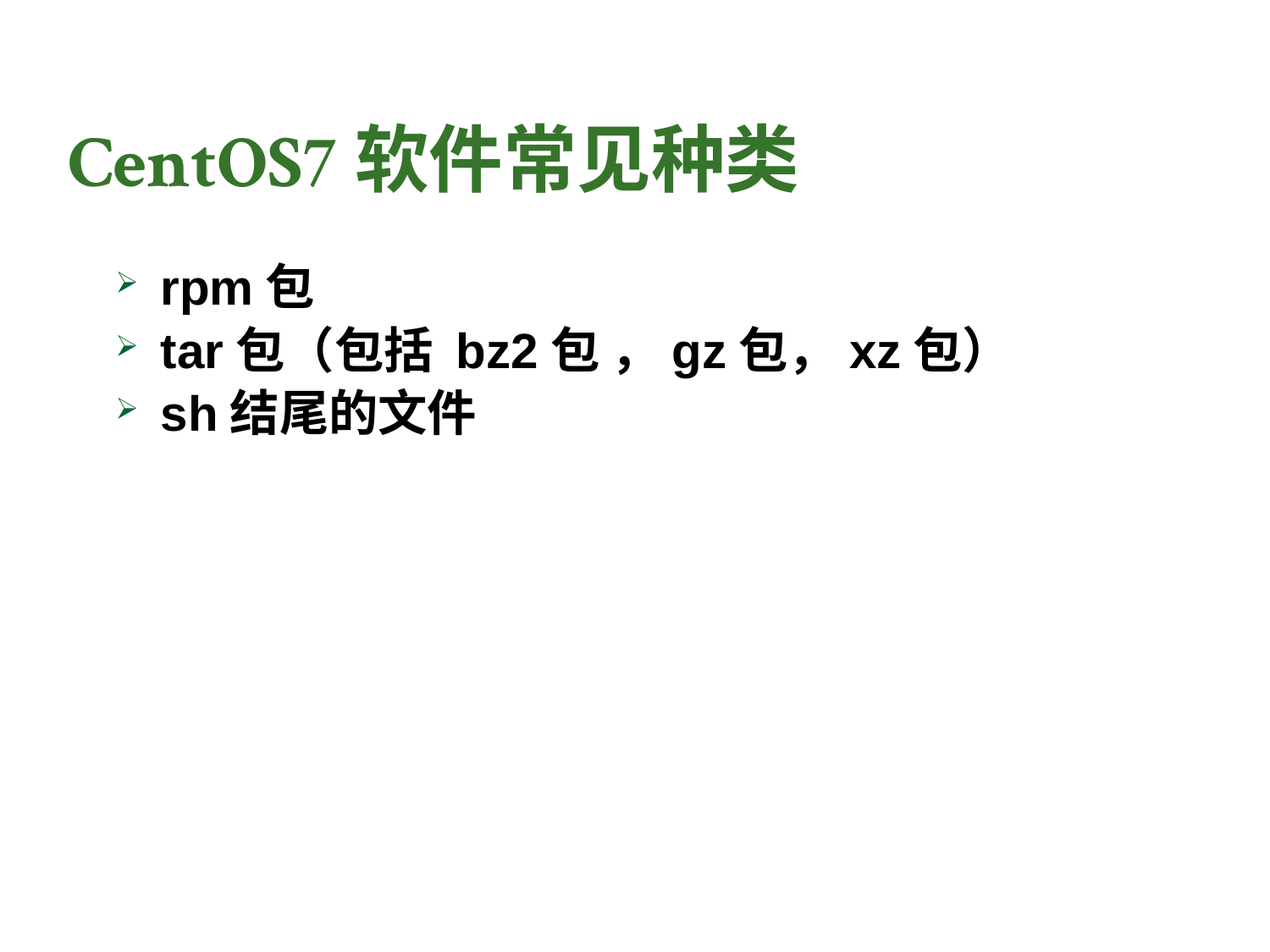

# CentOS7软件常见种类
rpm包
tar包（包括 bz2包 ，gz包，xz包）
sh结尾的文件